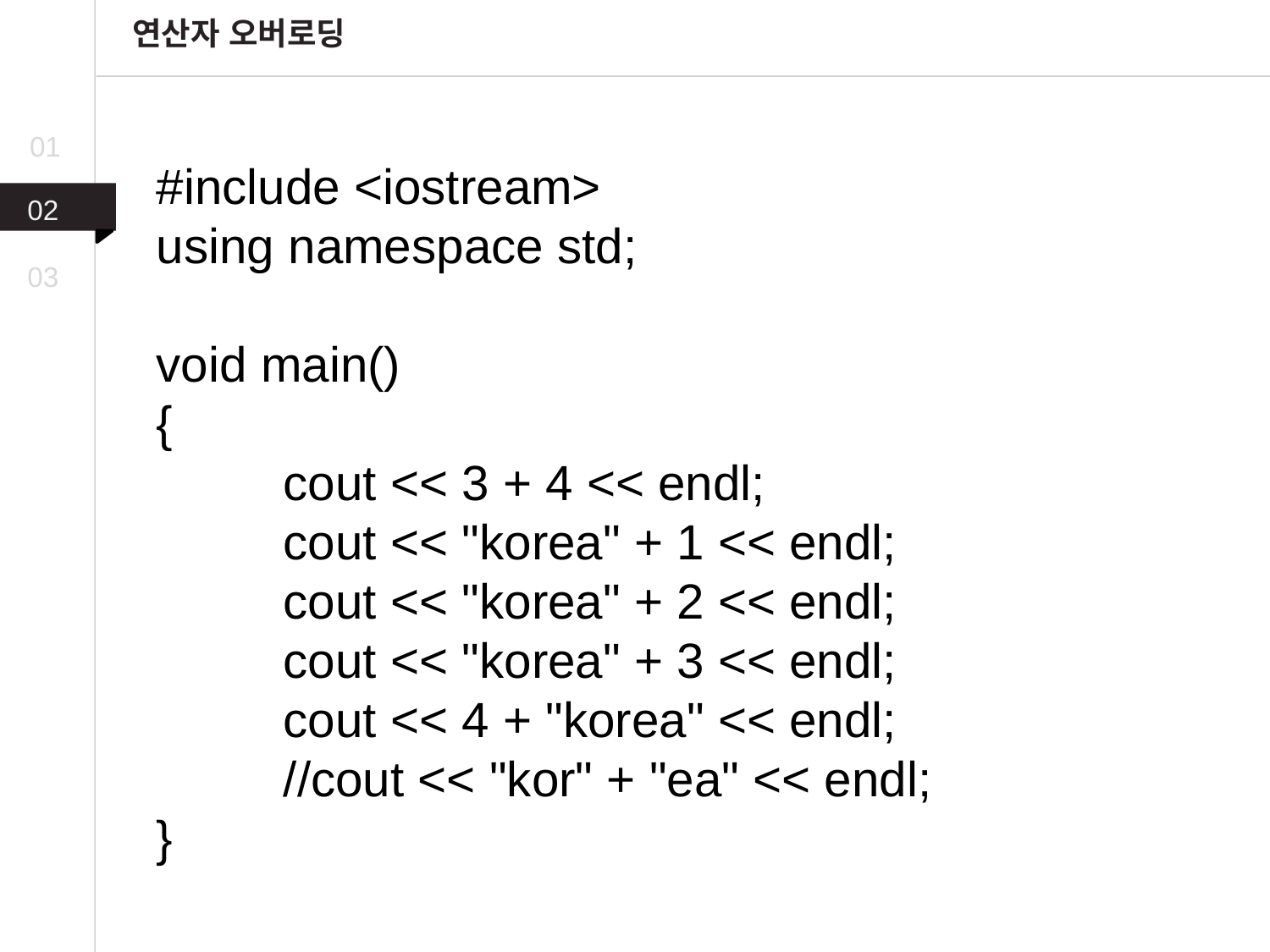

연산자 오버로딩
01
#include <iostream>
using namespace std;

void main()
{
	cout << 3 + 4 << endl;
	cout << "korea" + 1 << endl;
	cout << "korea" + 2 << endl;
	cout << "korea" + 3 << endl;
	cout << 4 + "korea" << endl;
	//cout << "kor" + "ea" << endl;
}

02

03